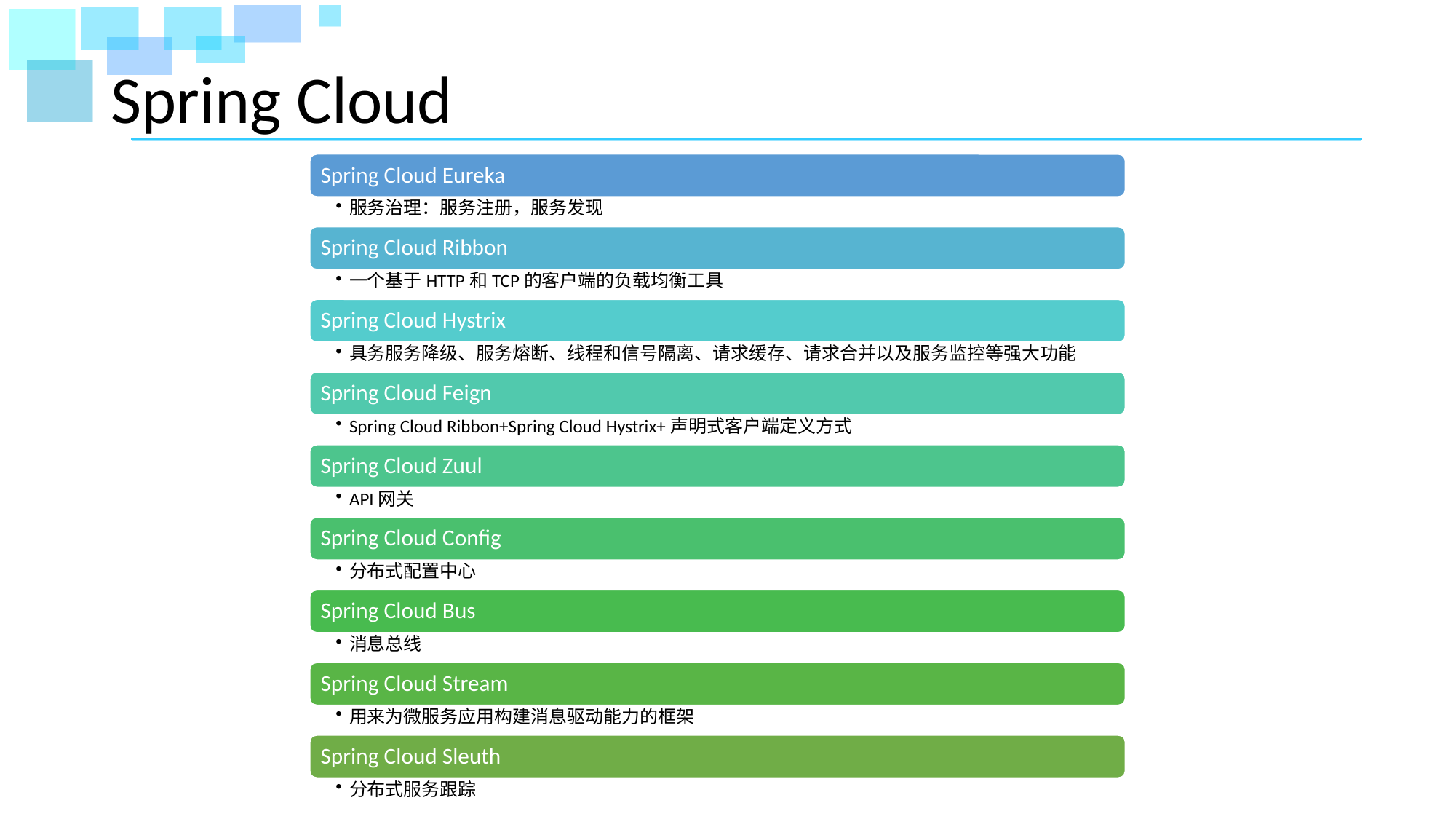

Spring Cloud
Spring Cloud Eureka
服务治理：服务注册，服务发现
Spring Cloud Ribbon
一个基于HTTP和TCP的客户端的负载均衡工具
Spring Cloud Hystrix
具务服务降级、服务熔断、线程和信号隔离、请求缓存、请求合并以及服务监控等强大功能
Spring Cloud Feign
Spring Cloud Ribbon+Spring Cloud Hystrix+声明式客户端定义方式
Spring Cloud Zuul
API网关
Spring Cloud Config
分布式配置中心
Spring Cloud Bus
消息总线
Spring Cloud Stream
用来为微服务应用构建消息驱动能力的框架
Spring Cloud Sleuth
分布式服务跟踪